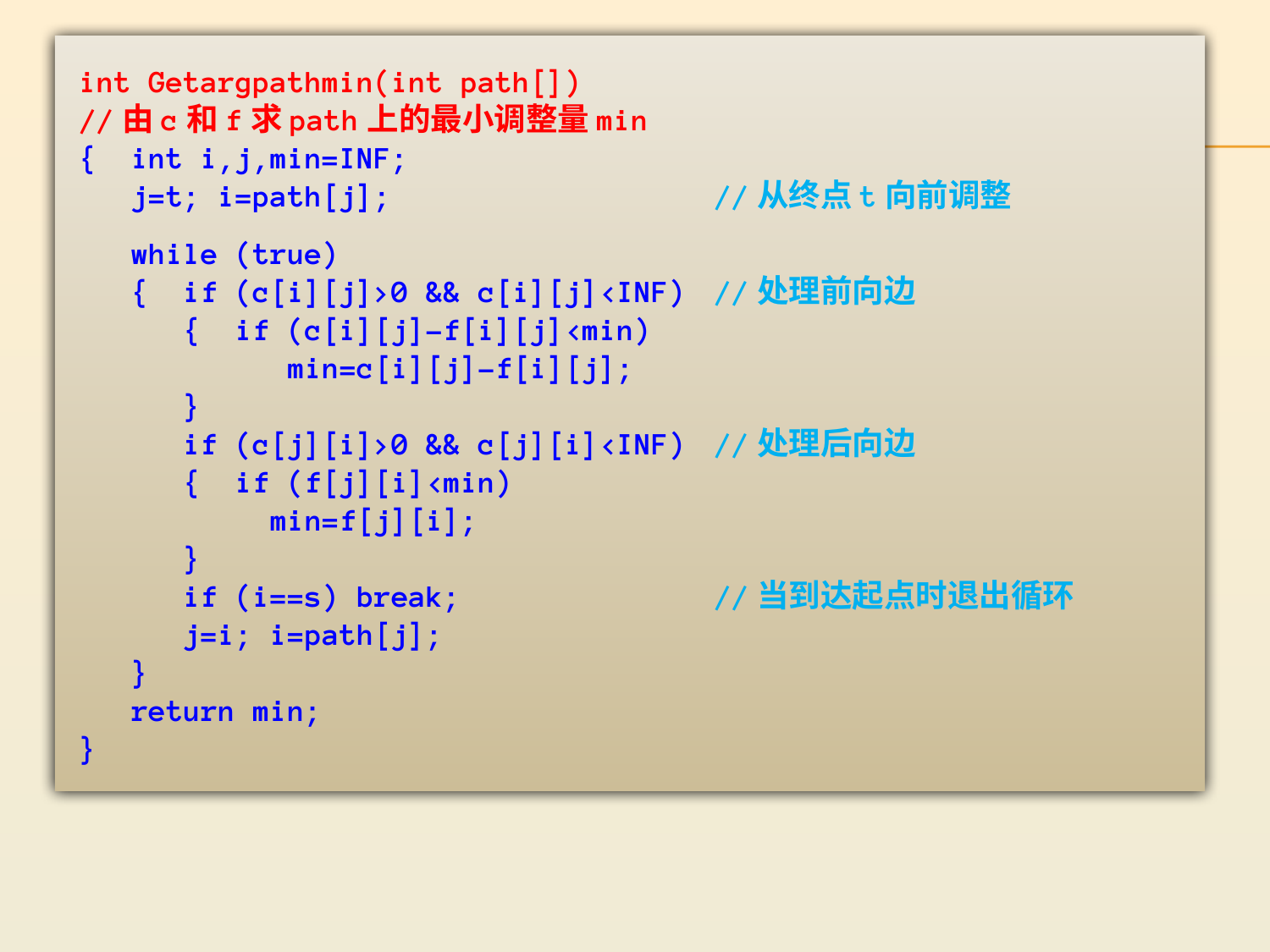

int Getargpathmin(int path[])
//由c和f求path上的最小调整量min
{  int i,j,min=INF;
   j=t; i=path[j];			//从终点t向前调整
   while (true)
   {  if (c[i][j]>0 && c[i][j]<INF)	//处理前向边
      {  if (c[i][j]-f[i][j]<min)
            min=c[i][j]-f[i][j];
      }
      if (c[j][i]>0 && c[j][i]<INF)	//处理后向边
      {  if (f[j][i]<min)
           min=f[j][i];
      }
      if (i==s) break;		//当到达起点时退出循环
      j=i; i=path[j];
   }
   return min;
}